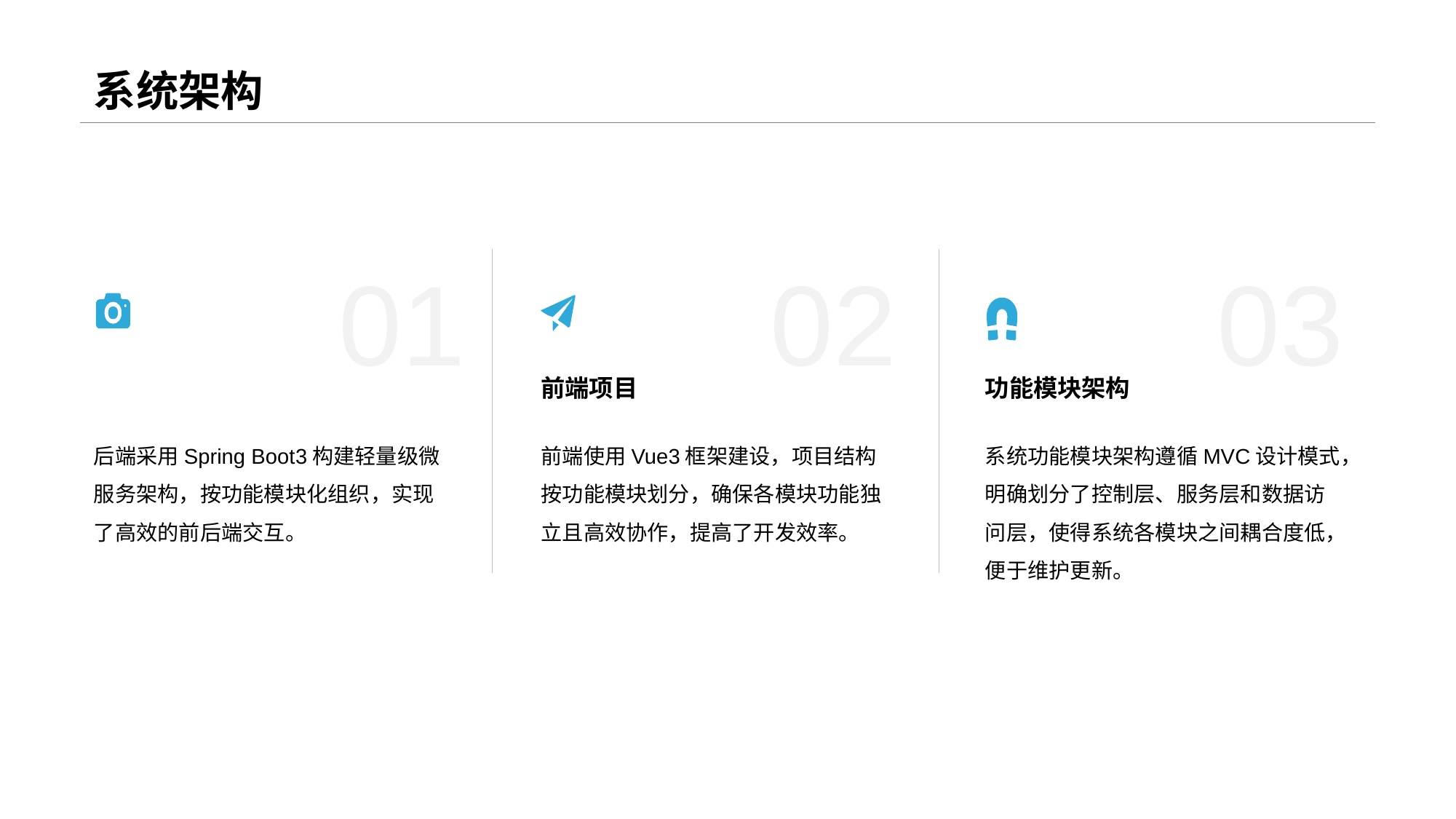

# 系统架构
01
02
03

后端结构
前端项目
功能模块架构
后端采用Spring Boot3构建轻量级微服务架构，按功能模块化组织，实现了高效的前后端交互。
前端使用Vue3框架建设，项目结构按功能模块划分，确保各模块功能独立且高效协作，提高了开发效率。
系统功能模块架构遵循MVC设计模式，明确划分了控制层、服务层和数据访问层，使得系统各模块之间耦合度低，便于维护更新。